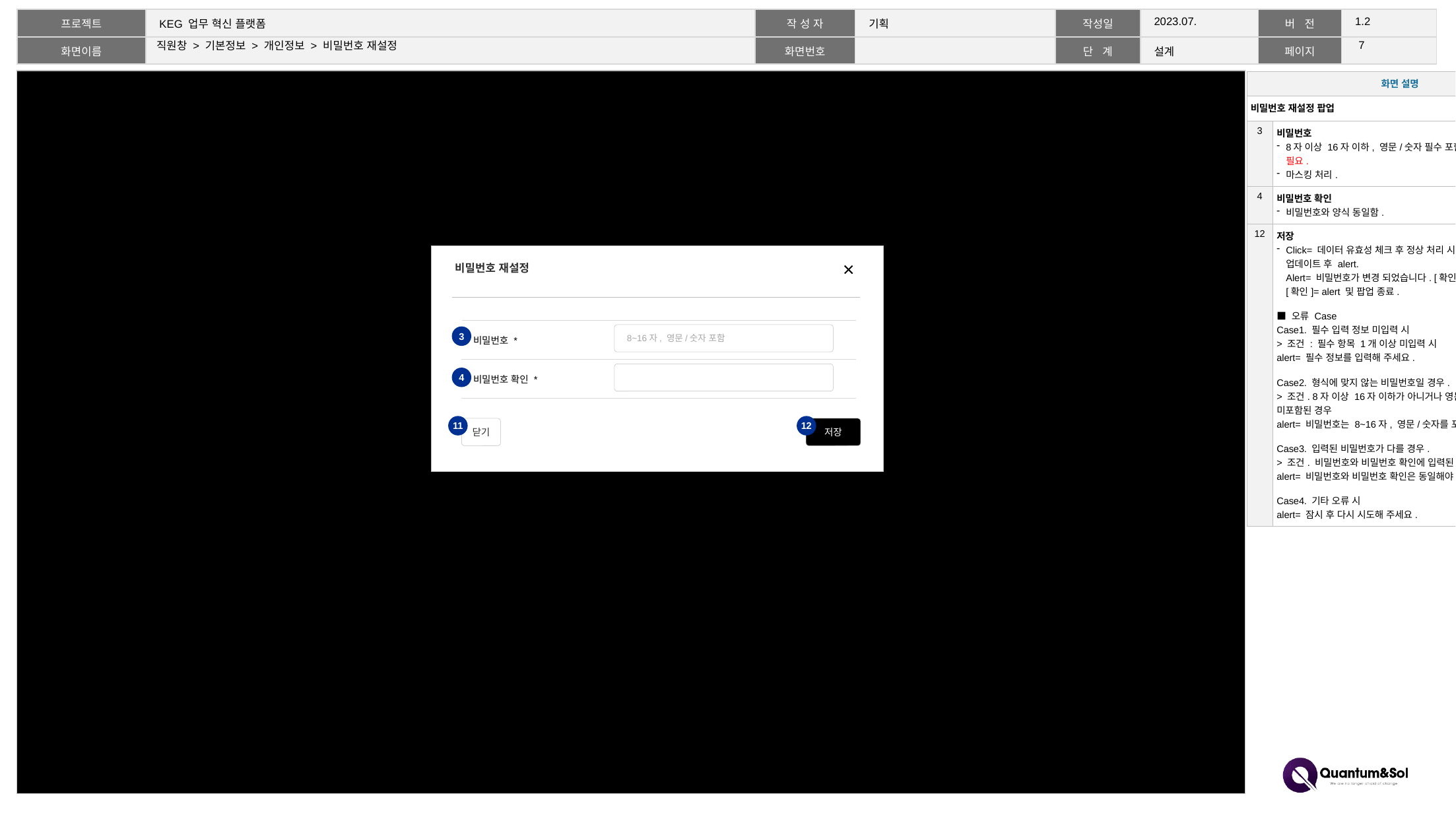

7

# 직원창 > 기본정보 > 개인정보 > 비밀번호 재설정
| 화면 설명 |  |
| --- | --- |
| 비밀번호 재설정 팝업 |  |
| 3 | 비밀번호 8자 이상 16자 이하, 영문/숫자 필수 포함. // 기존 정책 확인 필요. 마스킹 처리. |
| 4 | 비밀번호 확인 비밀번호와 양식 동일함. |
| 12 | 저장 Click= 데이터 유효성 체크 후 정상 처리 시 비밀번호 DB 업데이트 후 alert. Alert= 비밀번호가 변경 되었습니다. [확인] [확인]= alert 및 팝업 종료. ■ 오류 Case Case1. 필수 입력 정보 미입력 시 > 조건 : 필수 항목 1개 이상 미입력 시 alert= 필수 정보를 입력해 주세요. Case2. 형식에 맞지 않는 비밀번호일 경우. > 조건. 8자 이상 16자 이하가 아니거나 영문소문자, 숫자가 미포함된 경우 alert= 비밀번호는 8~16자, 영문/숫자를 포함해야 합니다. Case3. 입력된 비밀번호가 다를 경우. > 조건. 비밀번호와 비밀번호 확인에 입력된 값이 다를 경우 alert= 비밀번호와 비밀번호 확인은 동일해야 합니다. Case4. 기타 오류 시 alert= 잠시 후 다시 시도해 주세요. |
비밀번호 재설정
| 비밀번호 \* |  |
| --- | --- |
| 비밀번호 확인 \* |  |
8~16자, 영문/숫자 포함
3

4
11
12
닫기
저장